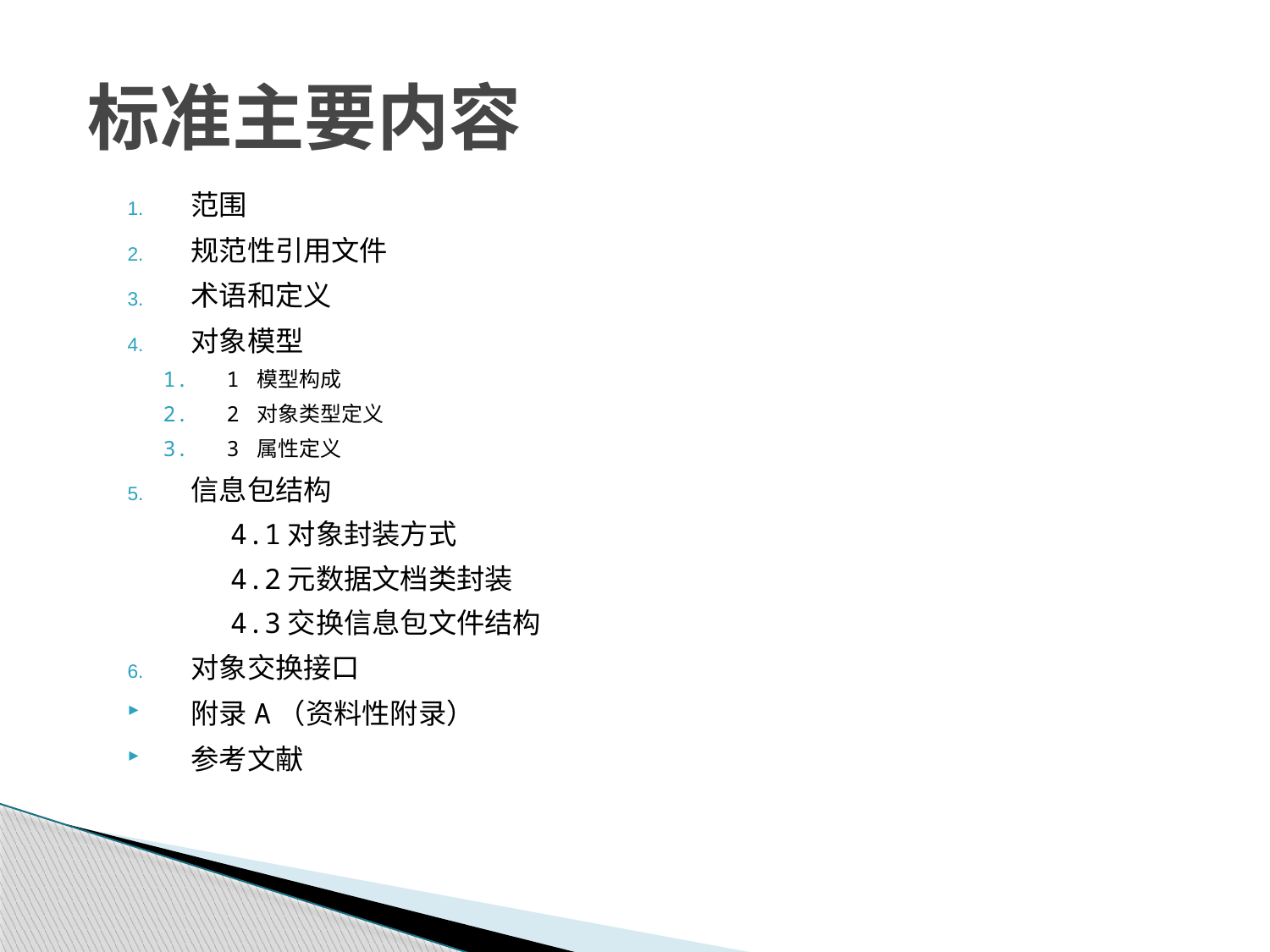

标准主要内容
范围
规范性引用文件
术语和定义
对象模型
1 模型构成
2 对象类型定义
3 属性定义
信息包结构
4.1对象封装方式
4.2元数据文档类封装
4.3交换信息包文件结构
对象交换接口
附录A（资料性附录）
参考文献